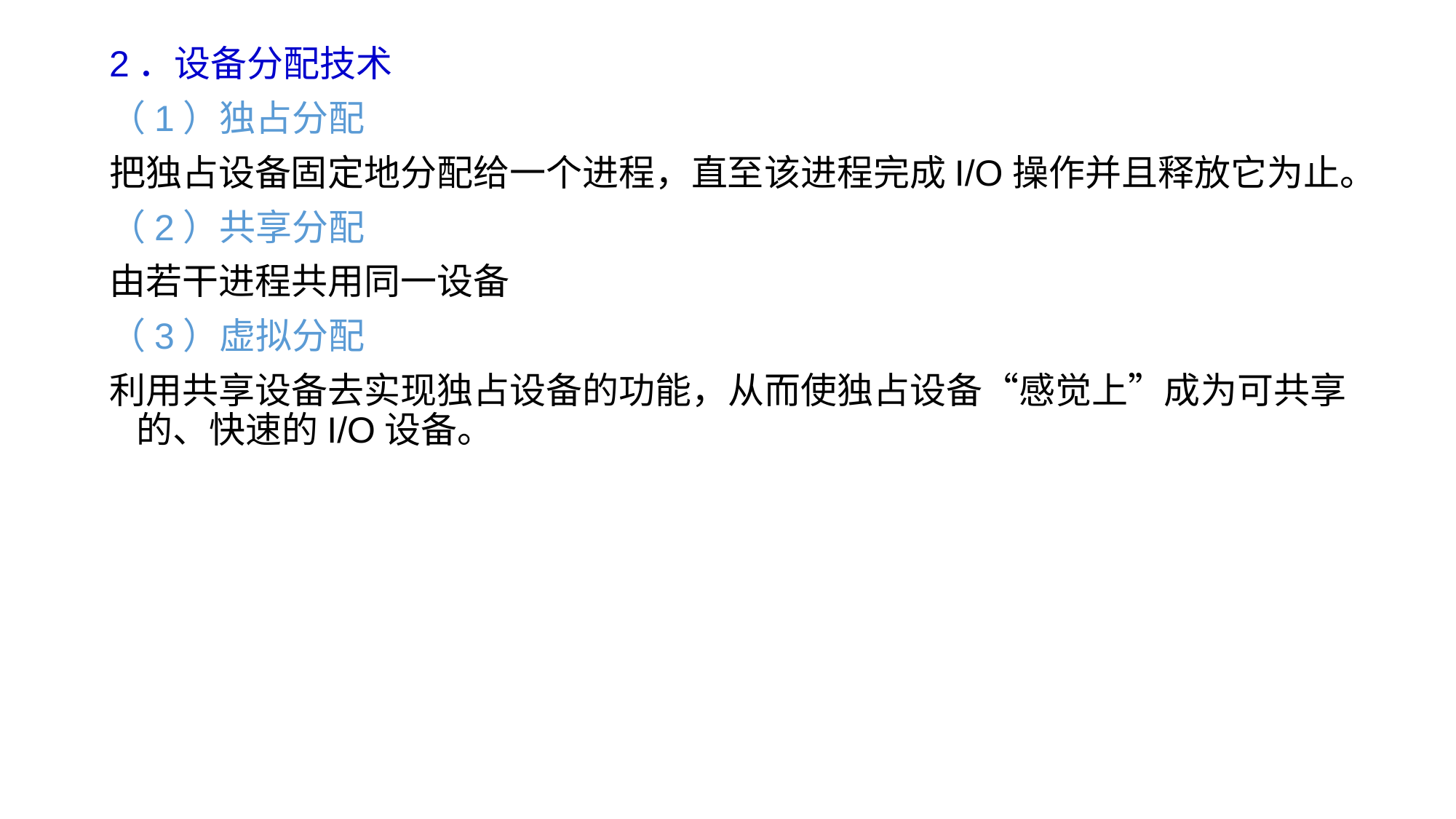

2．设备分配技术
（1）独占分配
把独占设备固定地分配给一个进程，直至该进程完成I/O操作并且释放它为止。
（2）共享分配
由若干进程共用同一设备
（3）虚拟分配
利用共享设备去实现独占设备的功能，从而使独占设备“感觉上”成为可共享的、快速的I/O设备。